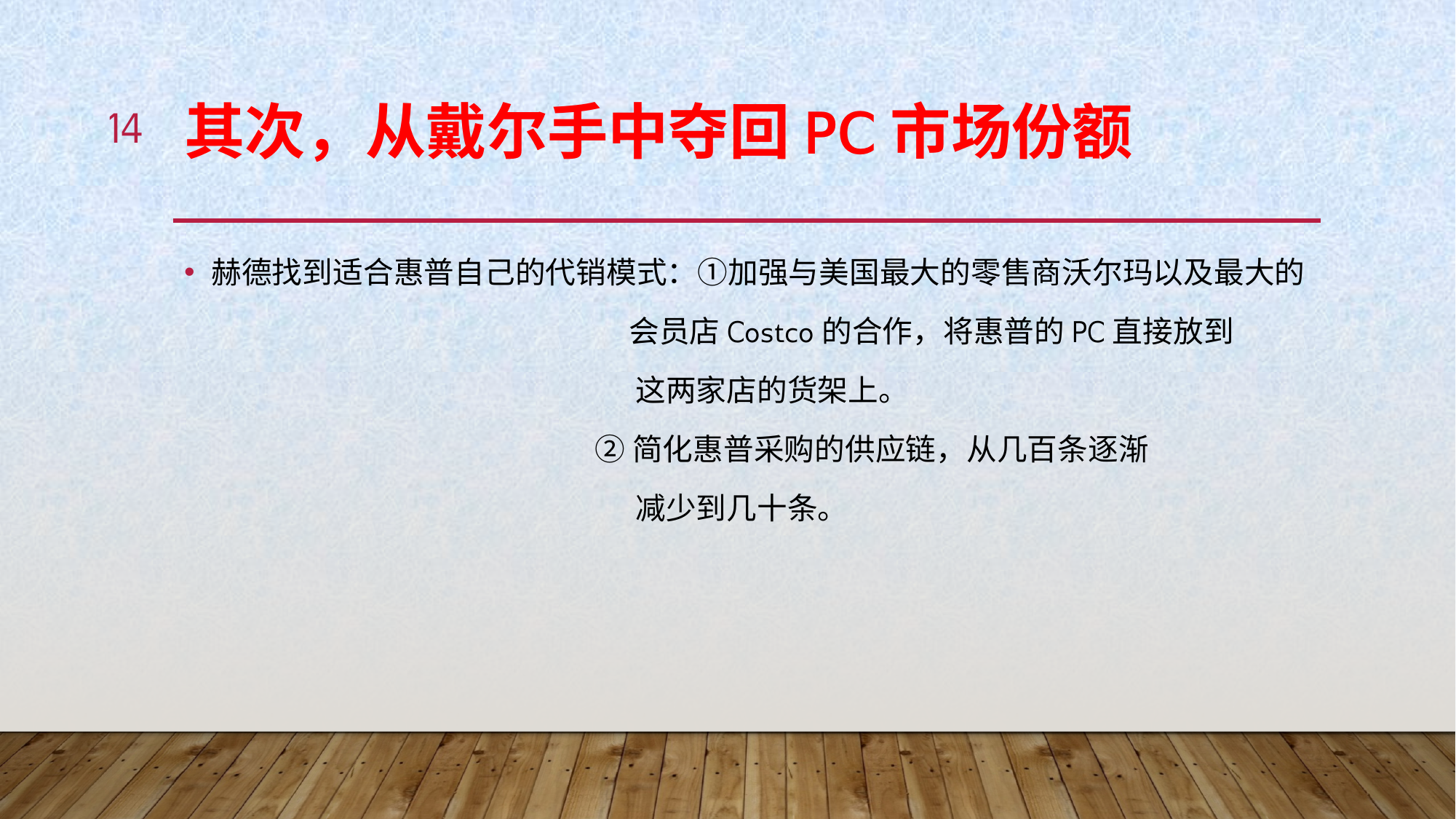

14
# 其次，从戴尔手中夺回PC市场份额
赫德找到适合惠普自己的代销模式：①加强与美国最大的零售商沃尔玛以及最大的
                                                                 会员店Costco的合作，将惠普的PC直接放到
                                                                  这两家店的货架上。
                                                             ②简化惠普采购的供应链，从几百条逐渐
                                                                  减少到几十条。